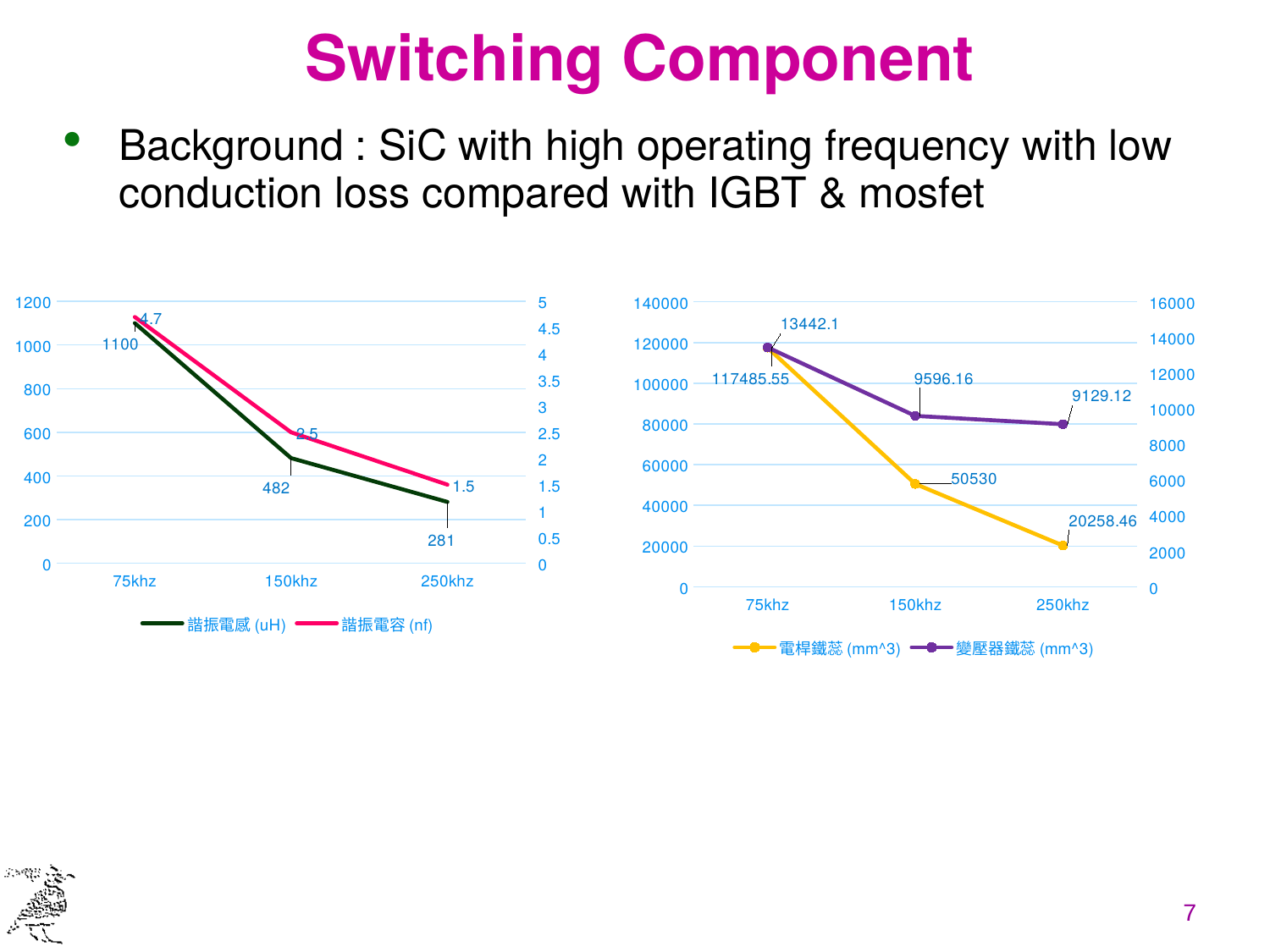

# Switching Component
Background : SiC with high operating frequency with low conduction loss compared with IGBT & mosfet

### Chart

| Category | 諧振電感(uH) | 諧振電容(nf) |
|---|---|---|
| 75khz | 1100.0 | 4.7 |
| 150khz | 482.0 | 2.5 |
| 250khz | 281.0 | 1.5 |

### Chart

| Category | 電桿鐵蕊(mm^3) | 變壓器鐵蕊(mm^3) |
|---|---|---|
| 75khz | 117485.54999999999 | 13442.1 |
| 150khz | 50530.0 | 9596.160000000002 |
| 250khz | 20258.46 | 9129.12 |
7